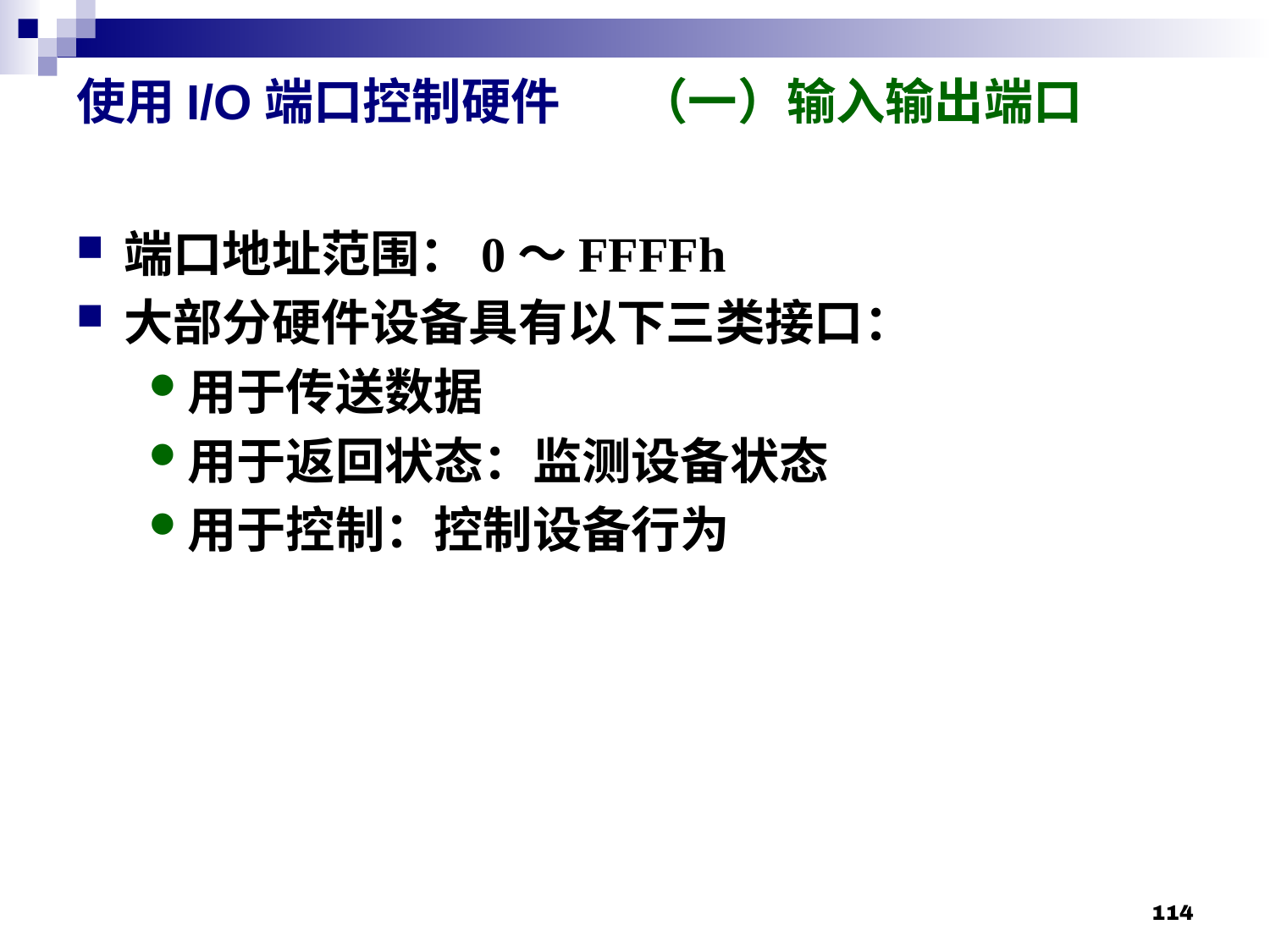

# 使用I/O端口控制硬件       （一）输入输出端口
端口地址范围：0～FFFFh
大部分硬件设备具有以下三类接口：
用于传送数据
用于返回状态：监测设备状态
用于控制：控制设备行为
114